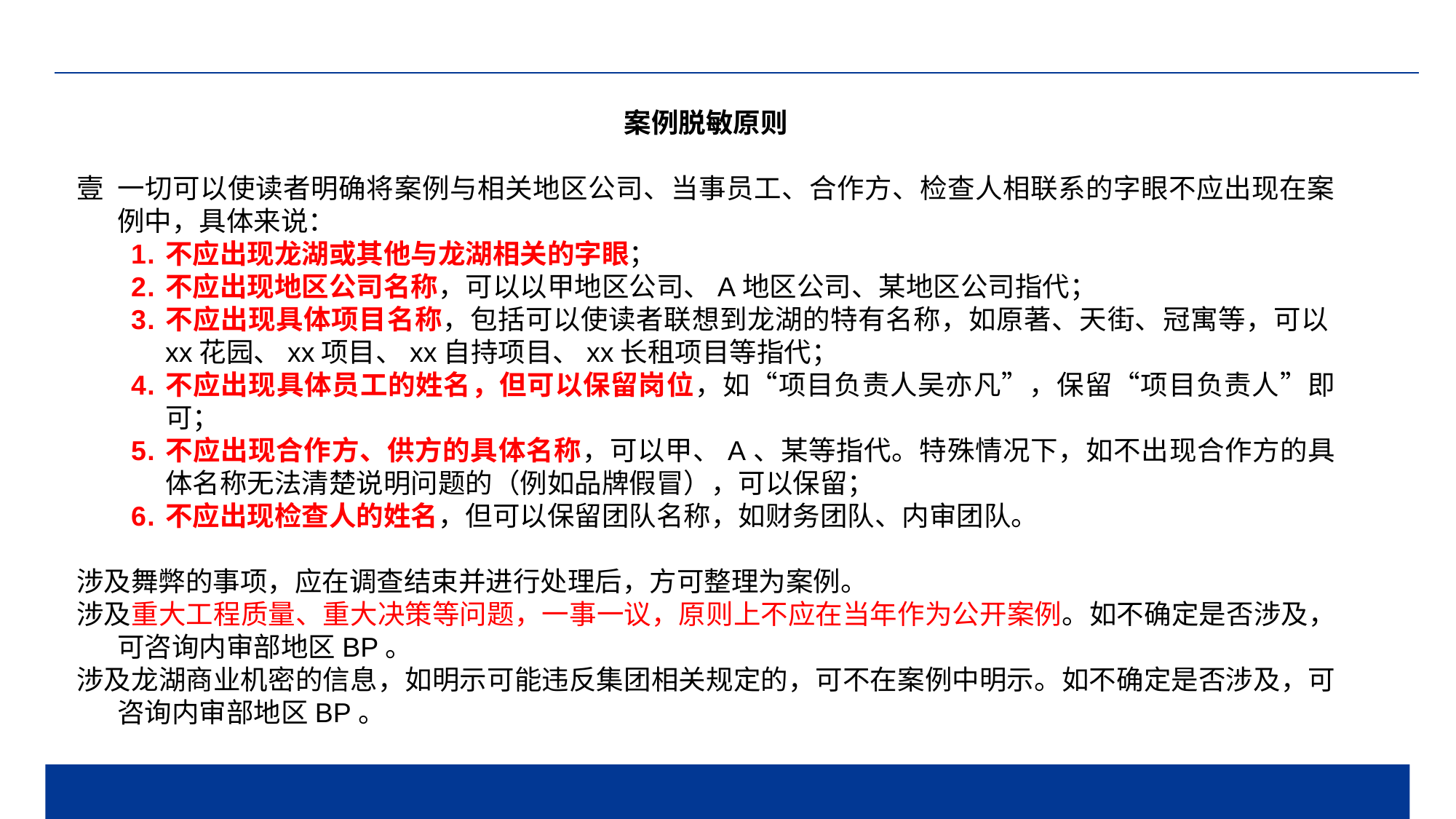

案例脱敏原则

一切可以使读者明确将案例与相关地区公司、当事员工、合作方、检查人相联系的字眼不应出现在案例中，具体来说：
不应出现龙湖或其他与龙湖相关的字眼；
不应出现地区公司名称，可以以甲地区公司、A地区公司、某地区公司指代；
不应出现具体项目名称，包括可以使读者联想到龙湖的特有名称，如原著、天街、冠寓等，可以xx花园、xx项目、xx自持项目、xx长租项目等指代；
不应出现具体员工的姓名，但可以保留岗位，如“项目负责人吴亦凡”，保留“项目负责人”即可；
不应出现合作方、供方的具体名称，可以甲、A、某等指代。特殊情况下，如不出现合作方的具体名称无法清楚说明问题的（例如品牌假冒），可以保留；
不应出现检查人的姓名，但可以保留团队名称，如财务团队、内审团队。

涉及舞弊的事项，应在调查结束并进行处理后，方可整理为案例。
涉及重大工程质量、重大决策等问题，一事一议，原则上不应在当年作为公开案例。如不确定是否涉及，可咨询内审部地区BP。
涉及龙湖商业机密的信息，如明示可能违反集团相关规定的，可不在案例中明示。如不确定是否涉及，可咨询内审部地区BP。